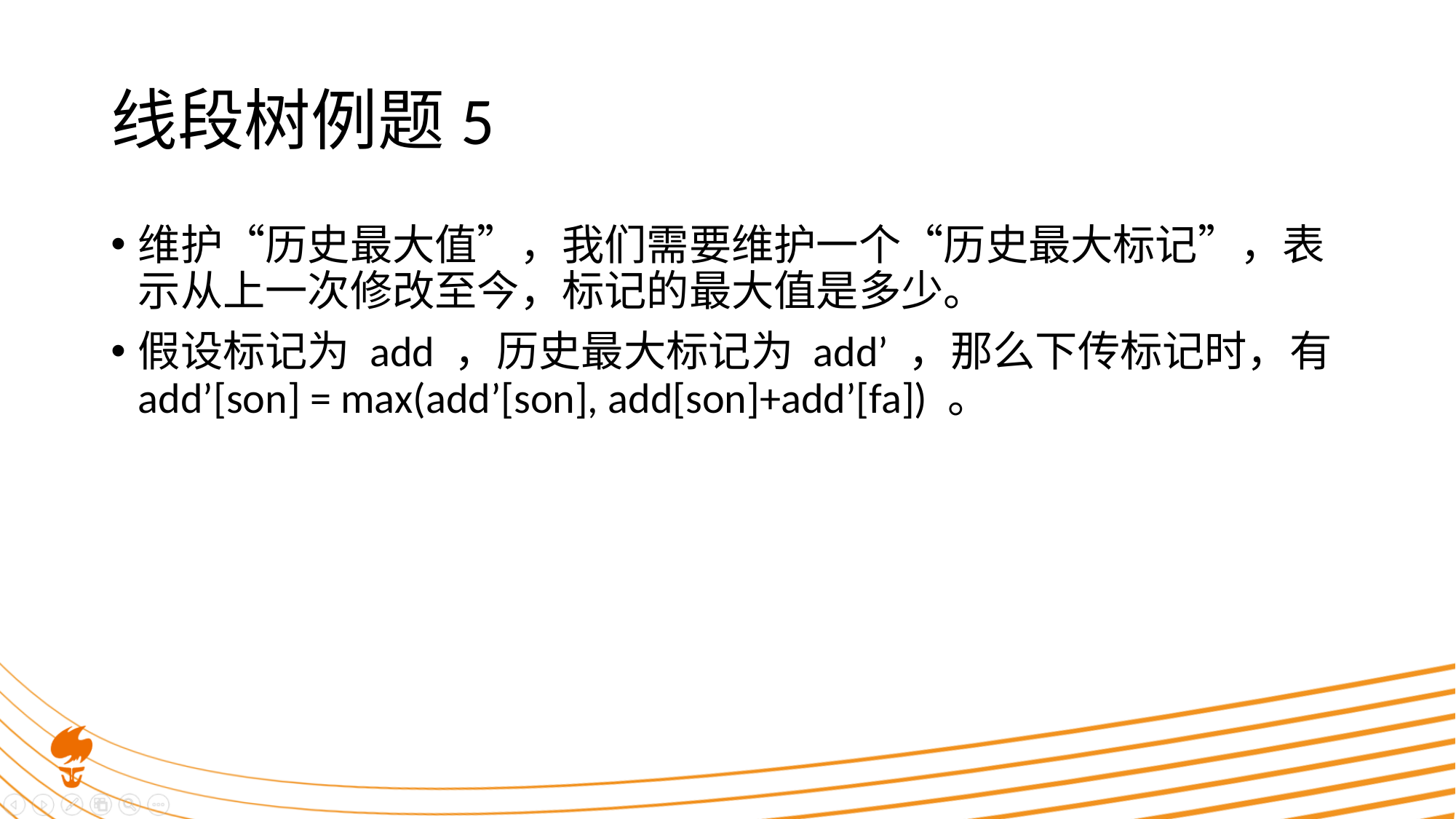

# 线段树例题5
维护“历史最大值”，我们需要维护一个“历史最大标记”，表示从上一次修改至今，标记的最大值是多少。
假设标记为 add ，历史最大标记为 add’ ，那么下传标记时，有 add’[son] = max(add’[son], add[son]+add’[fa]) 。